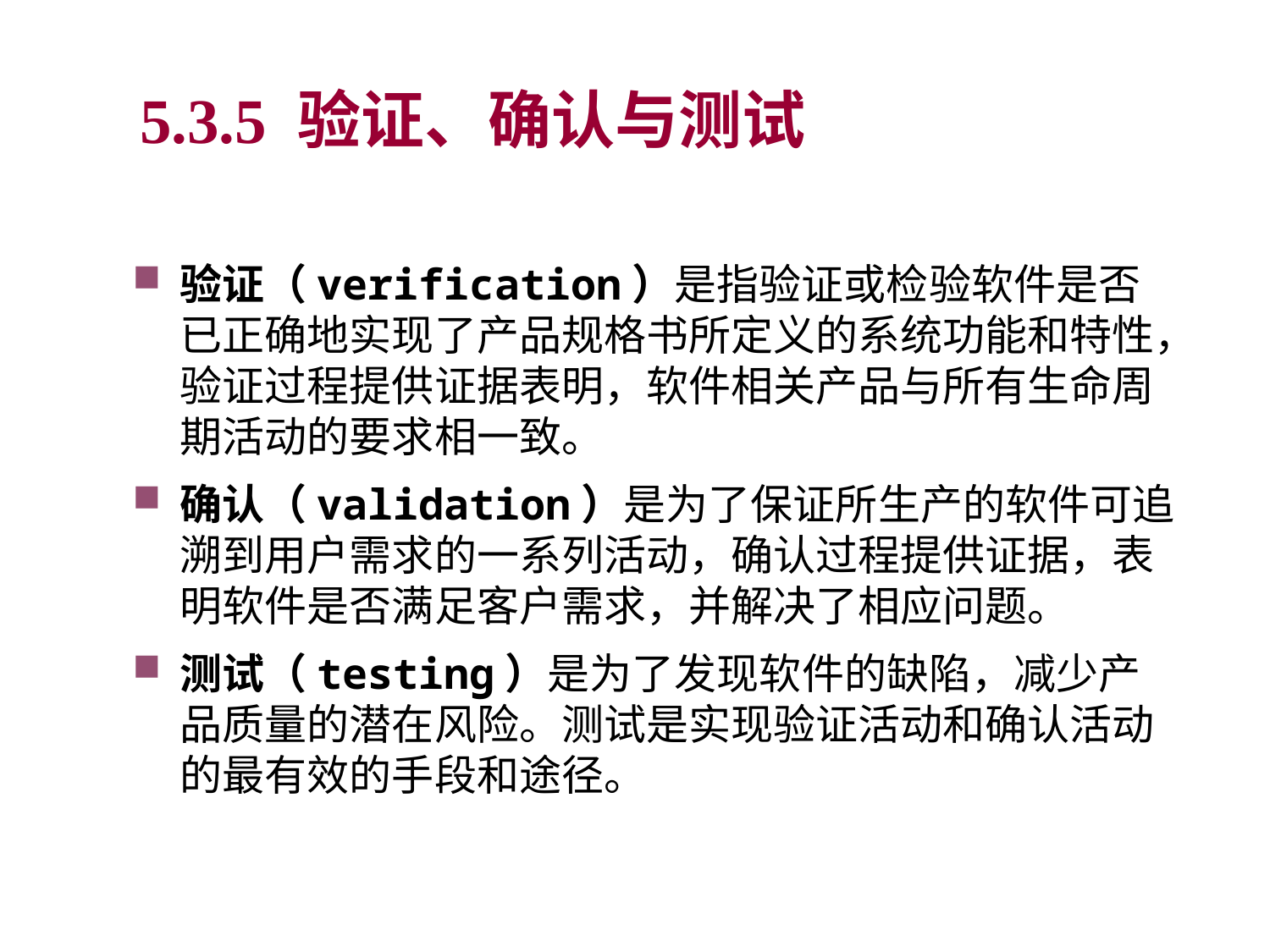

5.3.5 验证、确认与测试
验证（verification）是指验证或检验软件是否已正确地实现了产品规格书所定义的系统功能和特性，验证过程提供证据表明，软件相关产品与所有生命周期活动的要求相一致。
确认（validation）是为了保证所生产的软件可追溯到用户需求的一系列活动，确认过程提供证据，表明软件是否满足客户需求，并解决了相应问题。
测试（testing）是为了发现软件的缺陷，减少产品质量的潜在风险。测试是实现验证活动和确认活动的最有效的手段和途径。